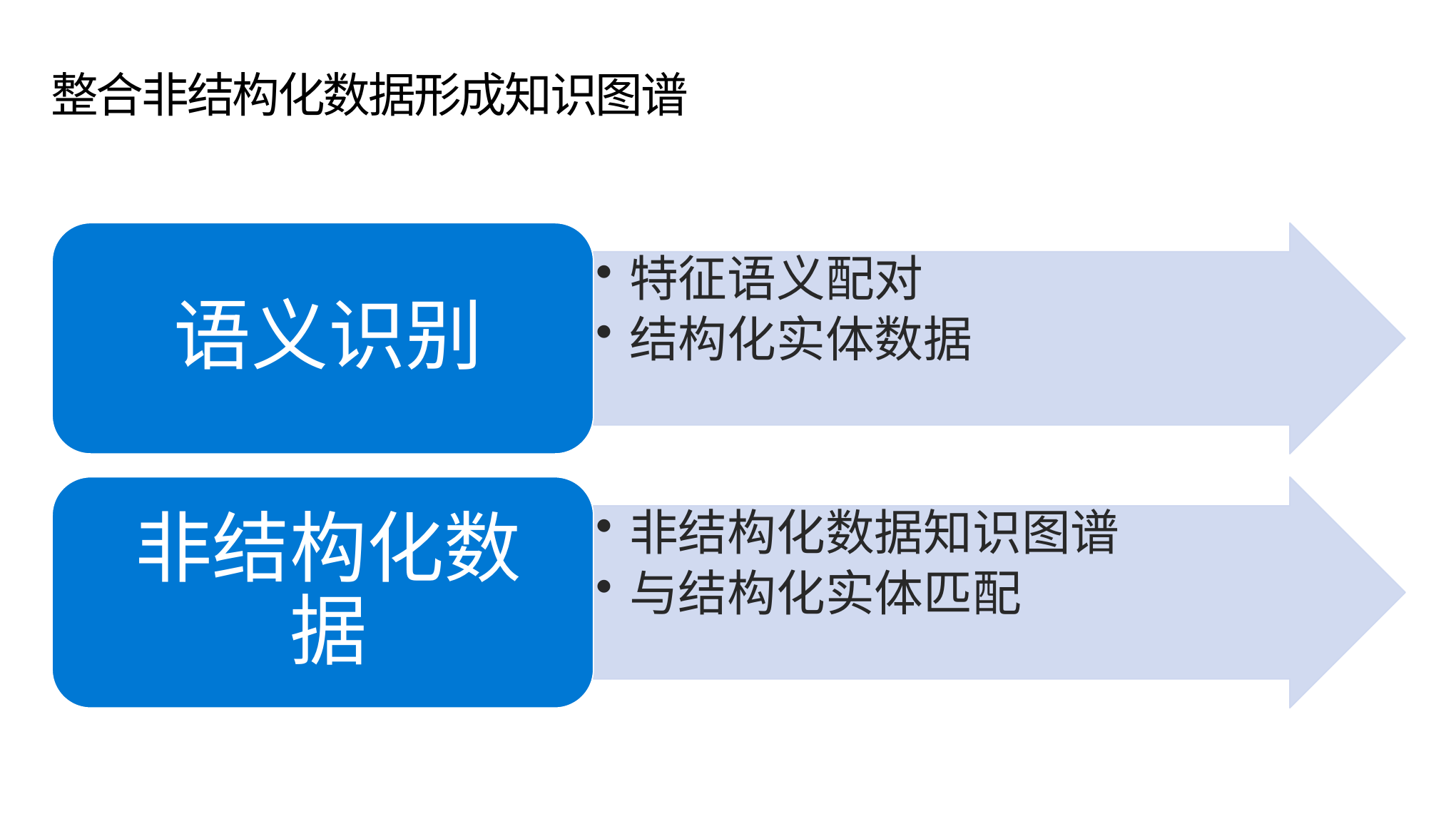

# 整合非结构化数据形成知识图谱
特征语义配对
结构化实体数据
语义识别
非结构化数据知识图谱
与结构化实体匹配
非结构化数据